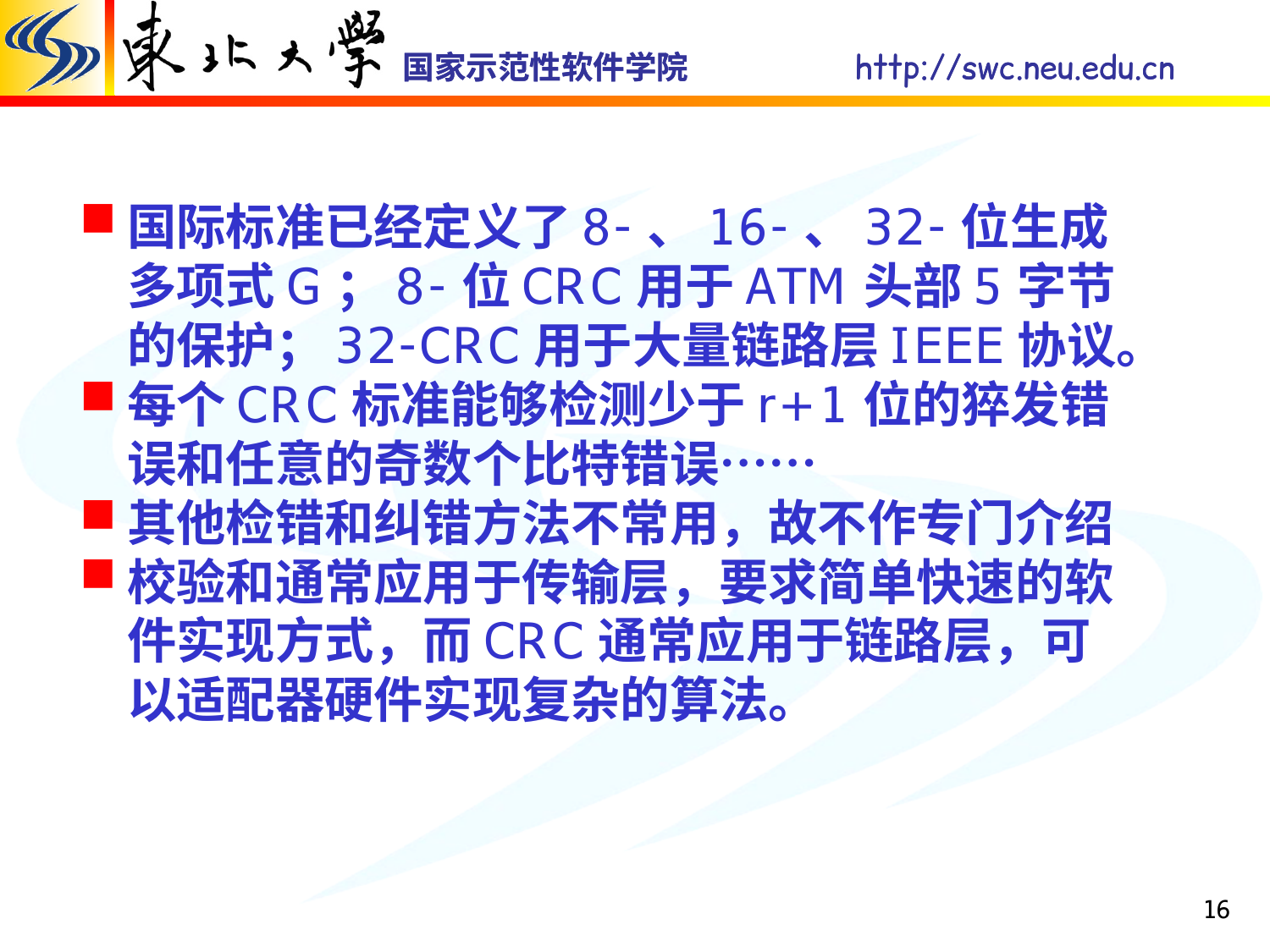

国际标准已经定义了8-、16-、32-位生成多项式G；8-位CRC用于ATM头部5字节的保护；32-CRC用于大量链路层IEEE协议。
每个CRC标准能够检测少于r+1位的猝发错误和任意的奇数个比特错误……
其他检错和纠错方法不常用，故不作专门介绍
校验和通常应用于传输层，要求简单快速的软件实现方式，而CRC通常应用于链路层，可以适配器硬件实现复杂的算法。
16